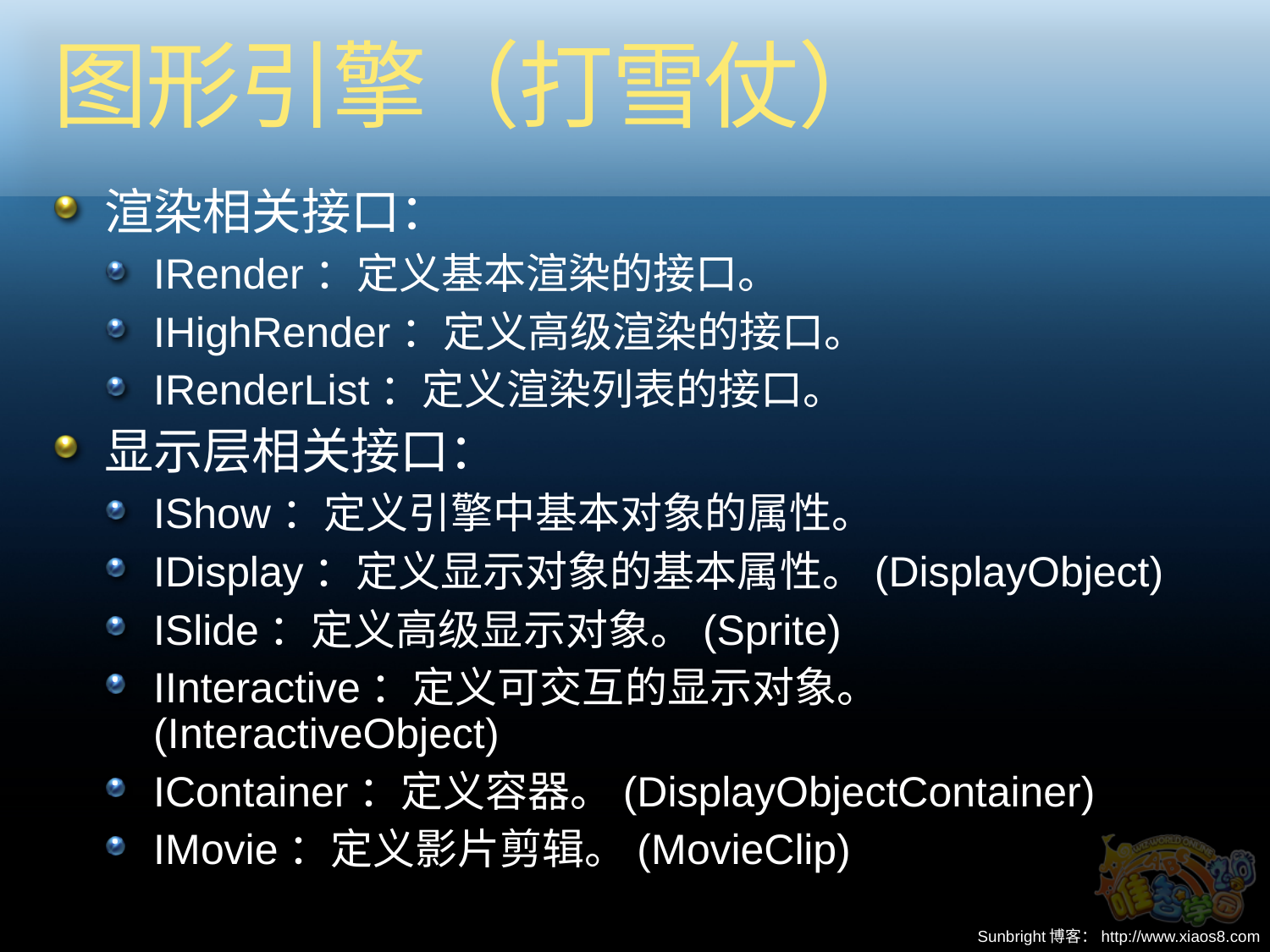

# 图形引擎（打雪仗）
渲染相关接口：
IRender：定义基本渲染的接口。
IHighRender：定义高级渲染的接口。
IRenderList：定义渲染列表的接口。
显示层相关接口：
IShow：定义引擎中基本对象的属性。
IDisplay：定义显示对象的基本属性。(DisplayObject)
ISlide：定义高级显示对象。(Sprite)
IInteractive：定义可交互的显示对象。(InteractiveObject)
IContainer：定义容器。(DisplayObjectContainer)
IMovie：定义影片剪辑。(MovieClip)